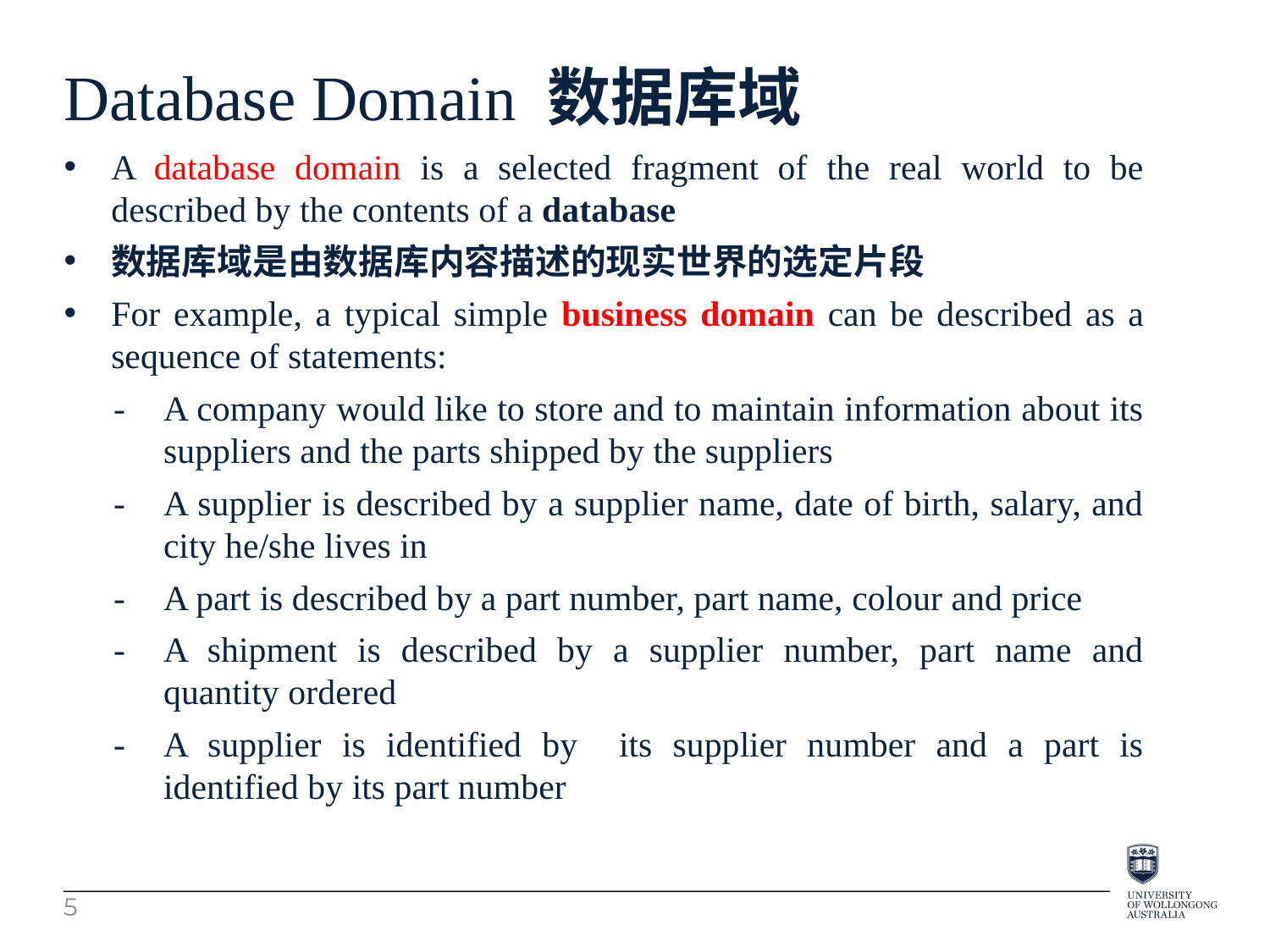

Database Domain 数据库域
A database domain is a selected fragment of the real world to be described by the contents of a database
数据库域是由数据库内容描述的现实世界的选定片段
For example, a typical simple business domain can be described as a sequence of statements:
-	A company would like to store and to maintain information about its suppliers and the parts shipped by the suppliers
-	A supplier is described by a supplier name, date of birth, salary, and city he/she lives in
-	A part is described by a part number, part name, colour and price
-	A shipment is described by a supplier number, part name and quantity ordered
-	A supplier is identified by  its supplier number and a part is identified by its part number
5